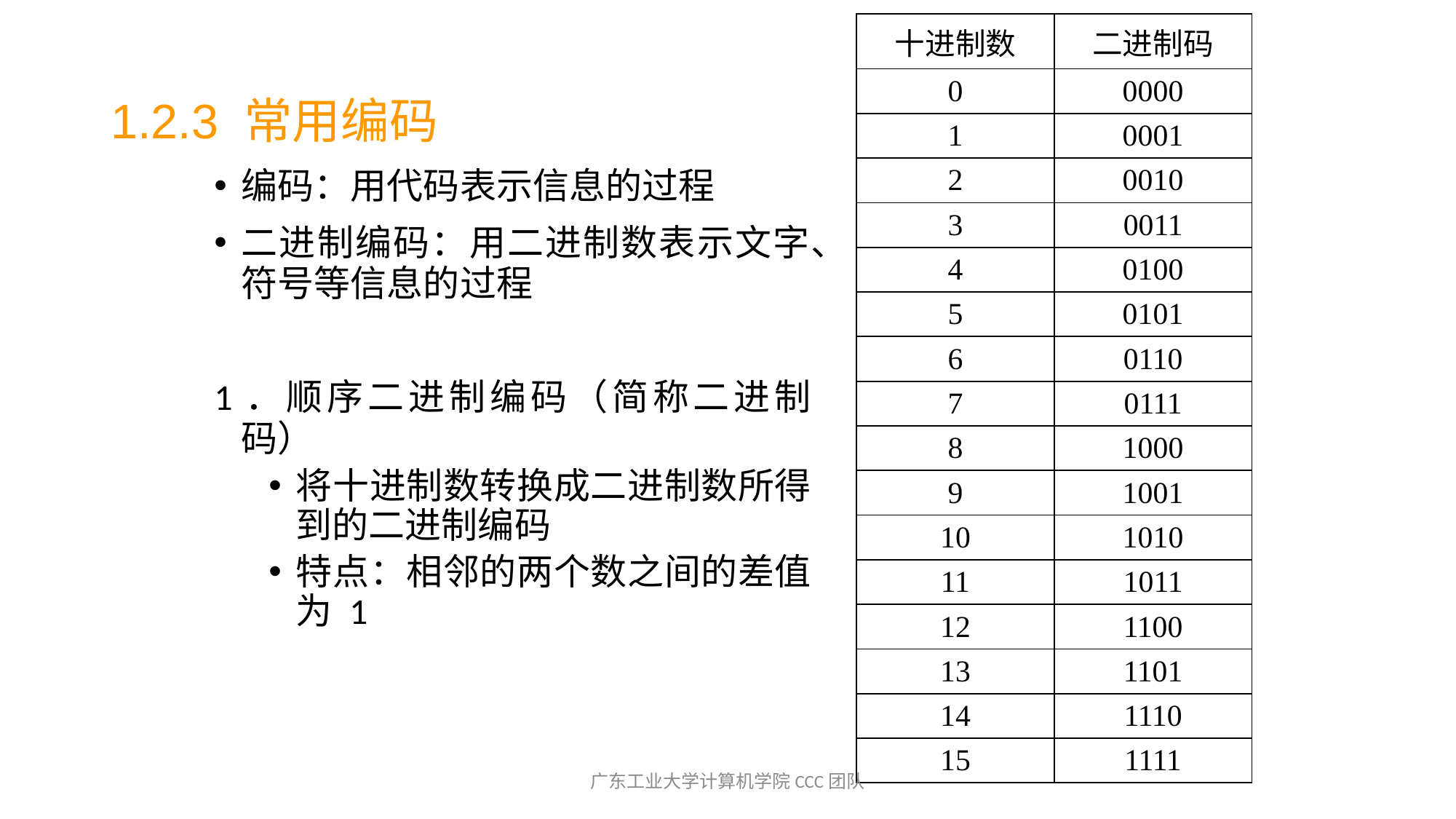

1.2.3 常用编码
| 十进制数 | 二进制码 |
| --- | --- |
| 0 | 0000 |
| 1 | 0001 |
| 2 | 0010 |
| 3 | 0011 |
| 4 | 0100 |
| 5 | 0101 |
| 6 | 0110 |
| 7 | 0111 |
| 8 | 1000 |
| 9 | 1001 |
| 10 | 1010 |
| 11 | 1011 |
| 12 | 1100 |
| 13 | 1101 |
| 14 | 1110 |
| 15 | 1111 |
编码：用代码表示信息的过程
二进制编码：用二进制数表示文字、符号等信息的过程

1．顺序二进制编码（简称二进制码）
将十进制数转换成二进制数所得到的二进制编码
特点：相邻的两个数之间的差值为 1
广东工业大学计算机学院CCC团队